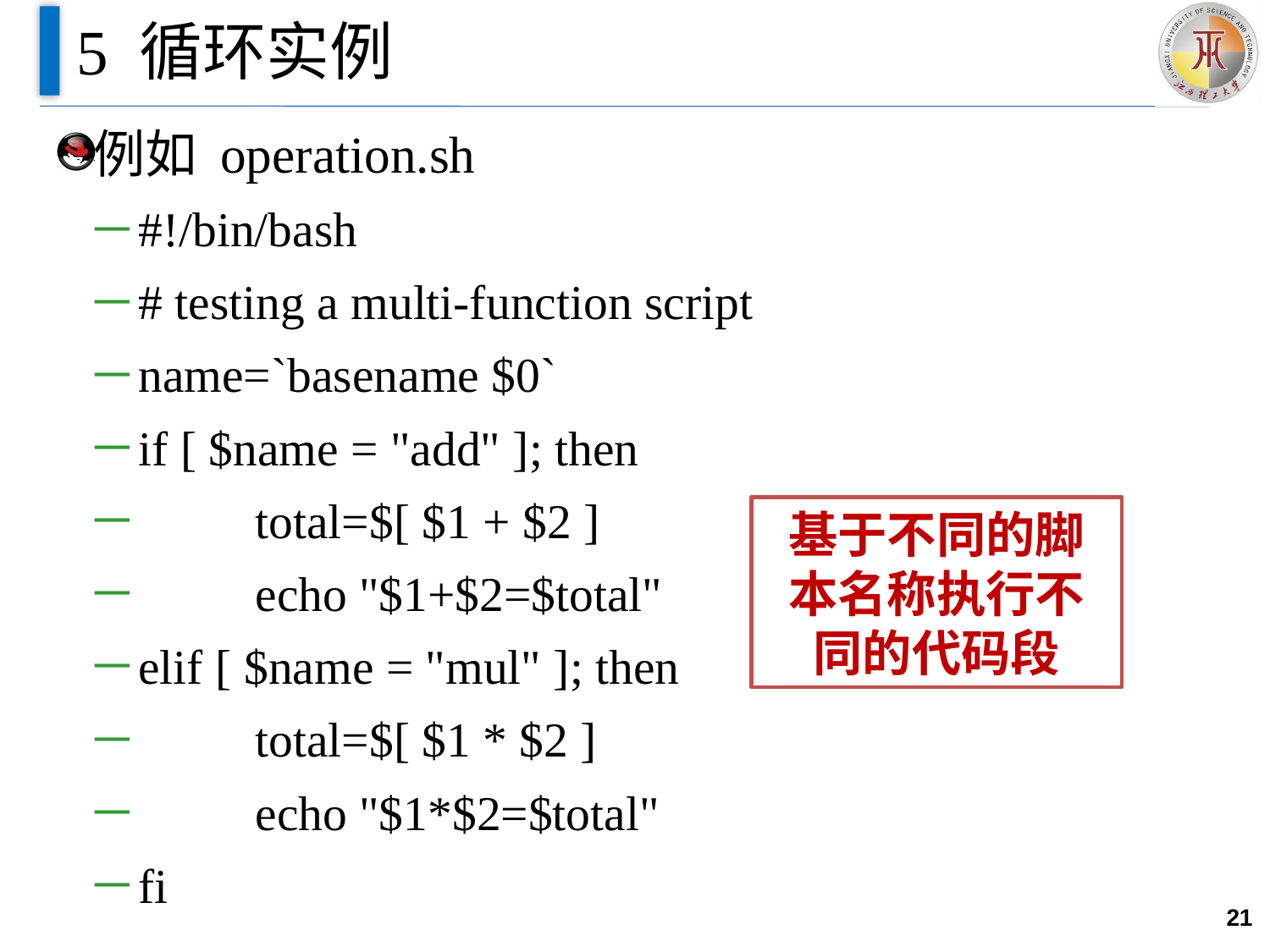

# 5 循环实例
例如 operation.sh
#!/bin/bash
# testing a multi-function script
name=`basename $0`
if [ $name = "add" ]; then
	total=$[ $1 + $2 ]
	echo "$1+$2=$total"
elif [ $name = "mul" ]; then
  	total=$[ $1 * $2 ]
	echo "$1*$2=$total"
fi
基于不同的脚本名称执行不同的代码段
21